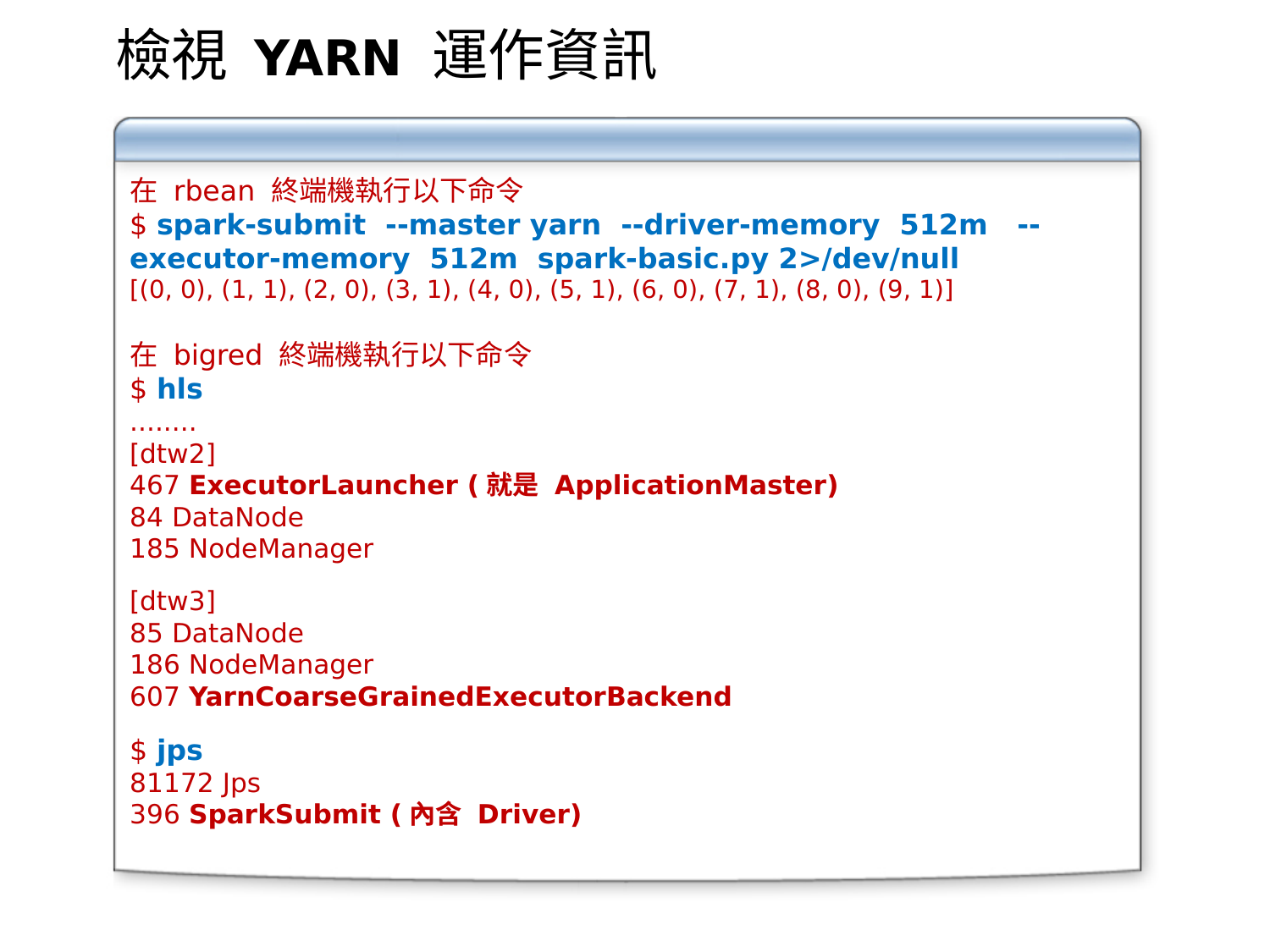

檢視 YARN 運作資訊
在 rbean 終端機執行以下命令
$ spark-submit  --master yarn  --driver-memory  512m   --executor-memory  512m  spark-basic.py 2>/dev/null
[(0, 0), (1, 1), (2, 0), (3, 1), (4, 0), (5, 1), (6, 0), (7, 1), (8, 0), (9, 1)]

在 bigred 終端機執行以下命令
$ hls
........
[dtw2]
467 ExecutorLauncher (就是 ApplicationMaster)
84 DataNode
185 NodeManager

[dtw3]
85 DataNode
186 NodeManager
607 YarnCoarseGrainedExecutorBackend

$ jps
81172 Jps
396 SparkSubmit (內含 Driver)